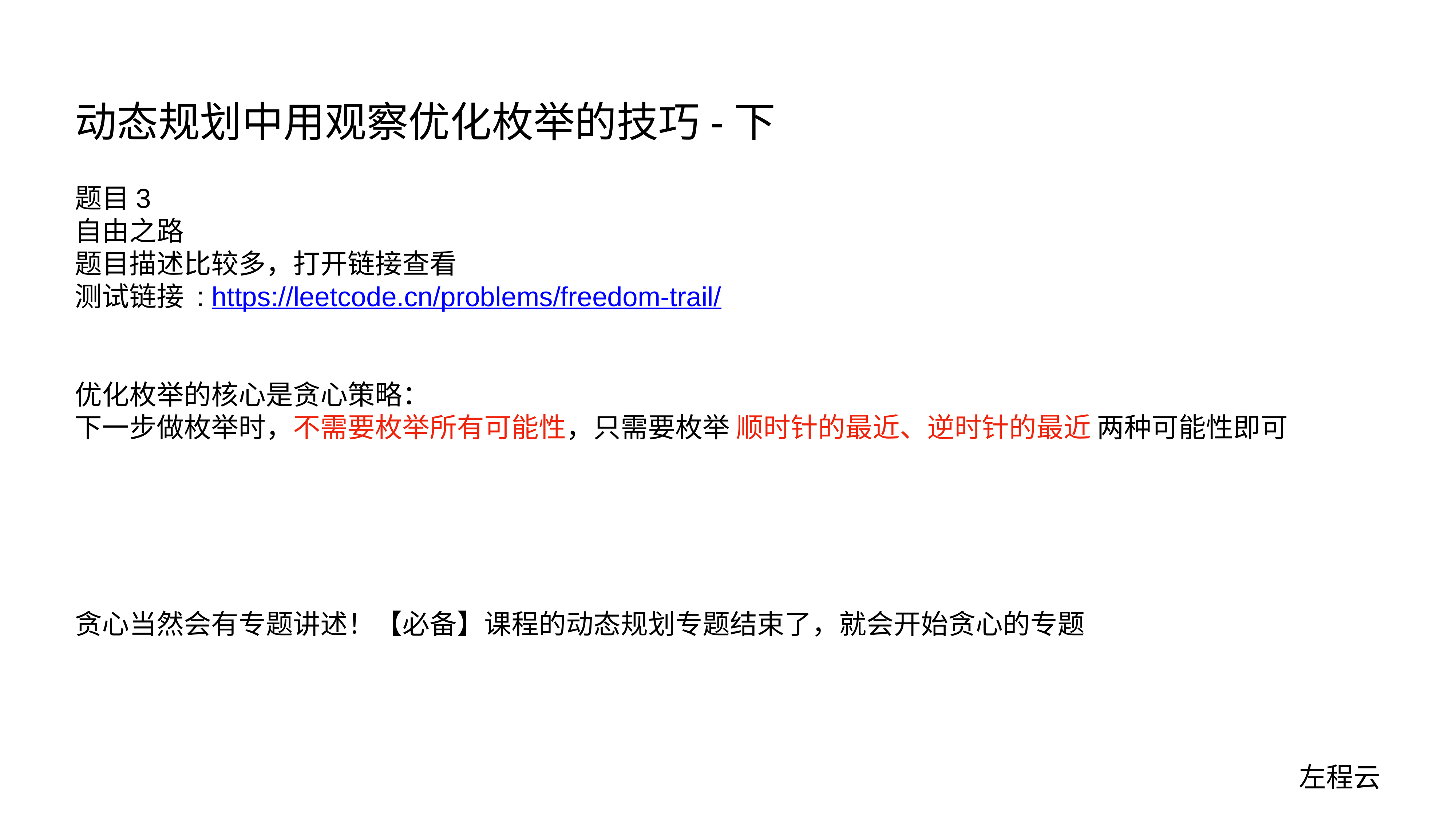

# 动态规划中用观察优化枚举的技巧-下
题目3
自由之路
题目描述比较多，打开链接查看
测试链接 : https://leetcode.cn/problems/freedom-trail/

优化枚举的核心是贪心策略：
下一步做枚举时，不需要枚举所有可能性，只需要枚举 顺时针的最近、逆时针的最近 两种可能性即可

贪心当然会有专题讲述！【必备】课程的动态规划专题结束了，就会开始贪心的专题
左程云